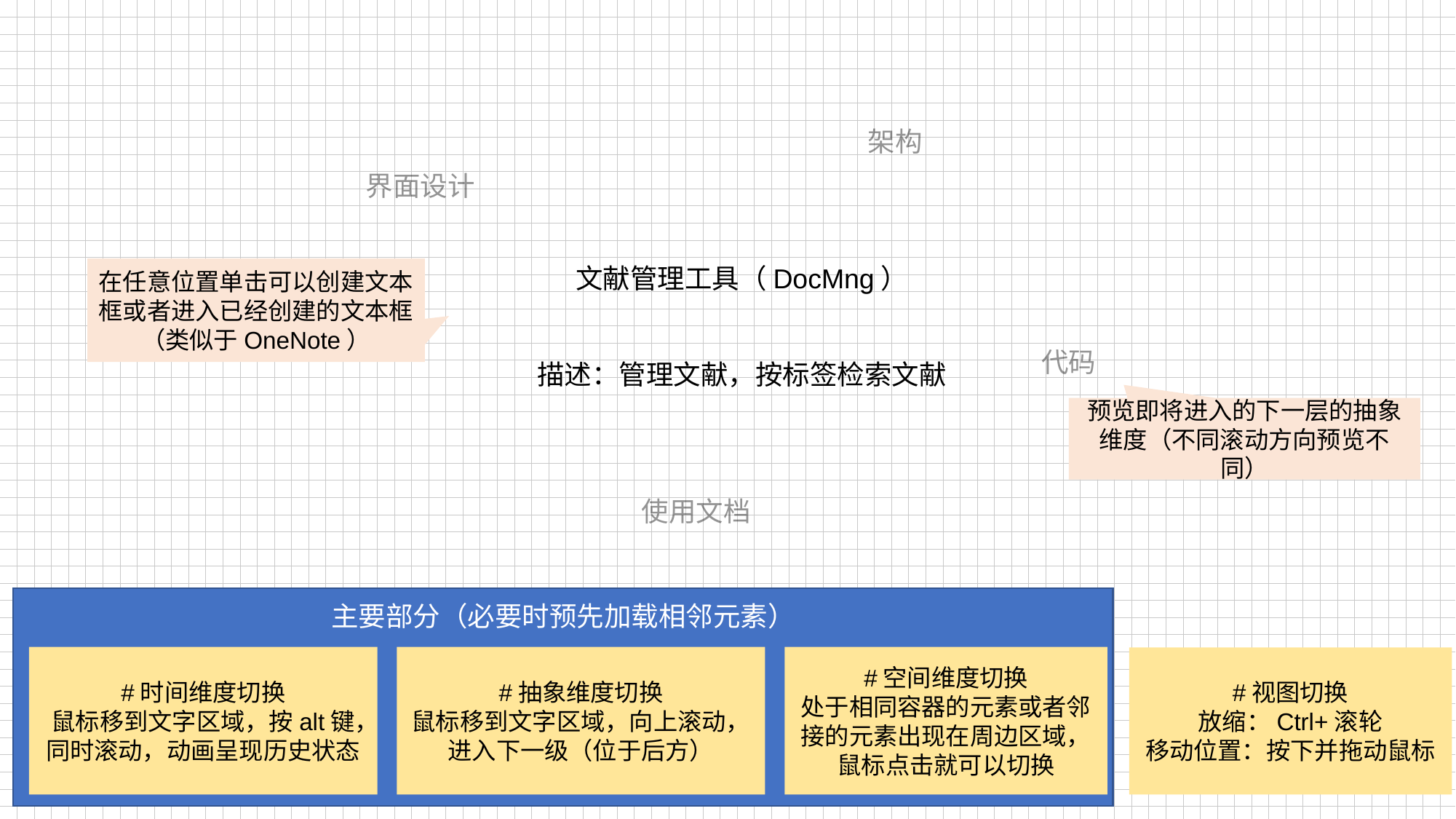

架构
界面设计
文献管理工具（DocMng）
在任意位置单击可以创建文本框或者进入已经创建的文本框（类似于OneNote）
代码
描述：管理文献，按标签检索文献
预览即将进入的下一层的抽象维度（不同滚动方向预览不同）
使用文档
主要部分（必要时预先加载相邻元素）

#空间维度切换
处于相同容器的元素或者邻接的元素出现在周边区域，鼠标点击就可以切换
#时间维度切换
鼠标移到文字区域，按alt键，同时滚动，动画呈现历史状态
#抽象维度切换
鼠标移到文字区域，向上滚动，进入下一级（位于后方）
#视图切换
放缩：Ctrl+滚轮
移动位置：按下并拖动鼠标